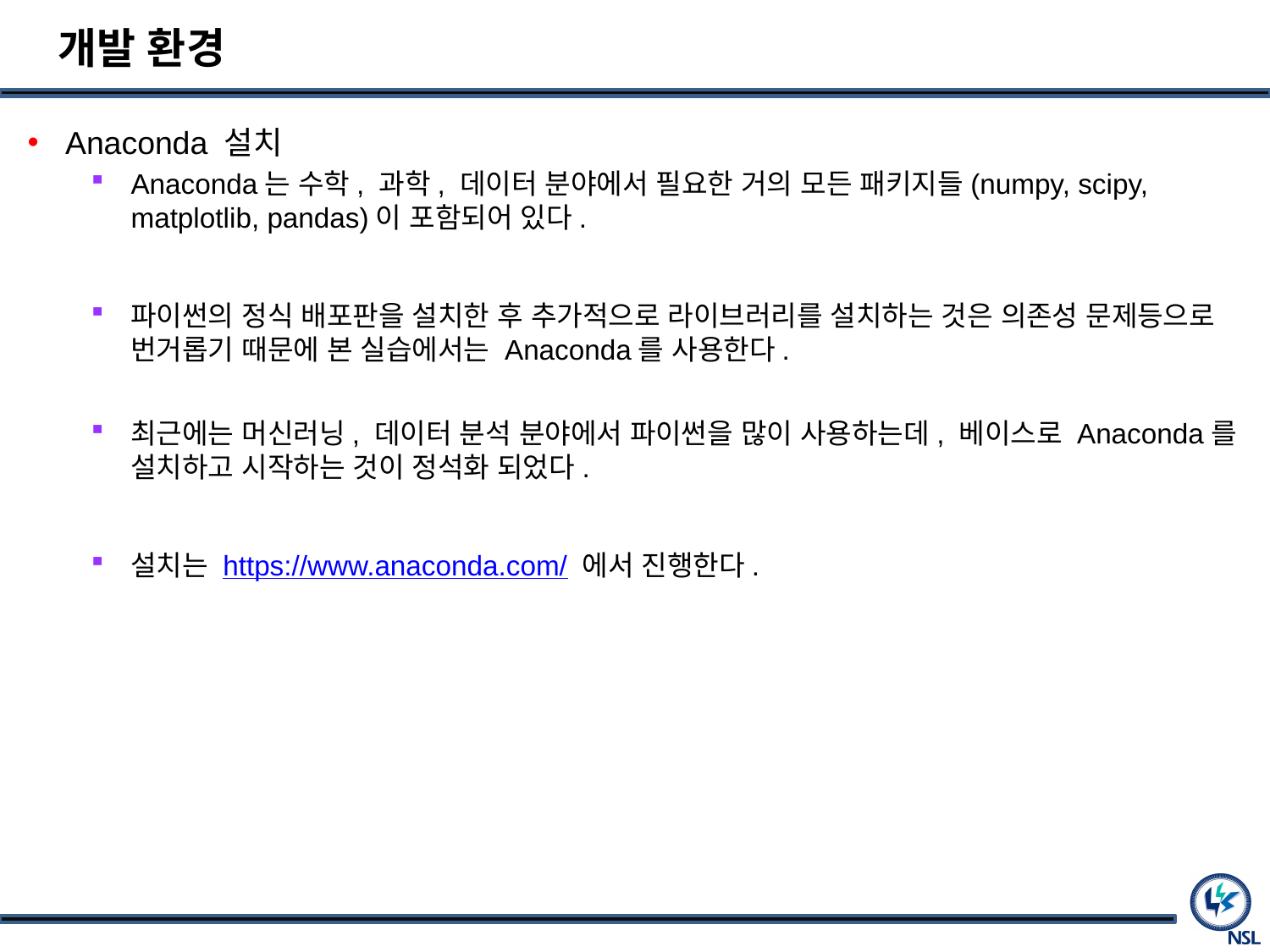

# 개발 환경
Anaconda 설치
Anaconda는 수학, 과학, 데이터 분야에서 필요한 거의 모든 패키지들(numpy, scipy, matplotlib, pandas)이 포함되어 있다.

파이썬의 정식 배포판을 설치한 후 추가적으로 라이브러리를 설치하는 것은 의존성 문제등으로 번거롭기 때문에 본 실습에서는 Anaconda를 사용한다.

최근에는 머신러닝, 데이터 분석 분야에서 파이썬을 많이 사용하는데, 베이스로 Anaconda를 설치하고 시작하는 것이 정석화 되었다.

설치는 https://www.anaconda.com/ 에서 진행한다.